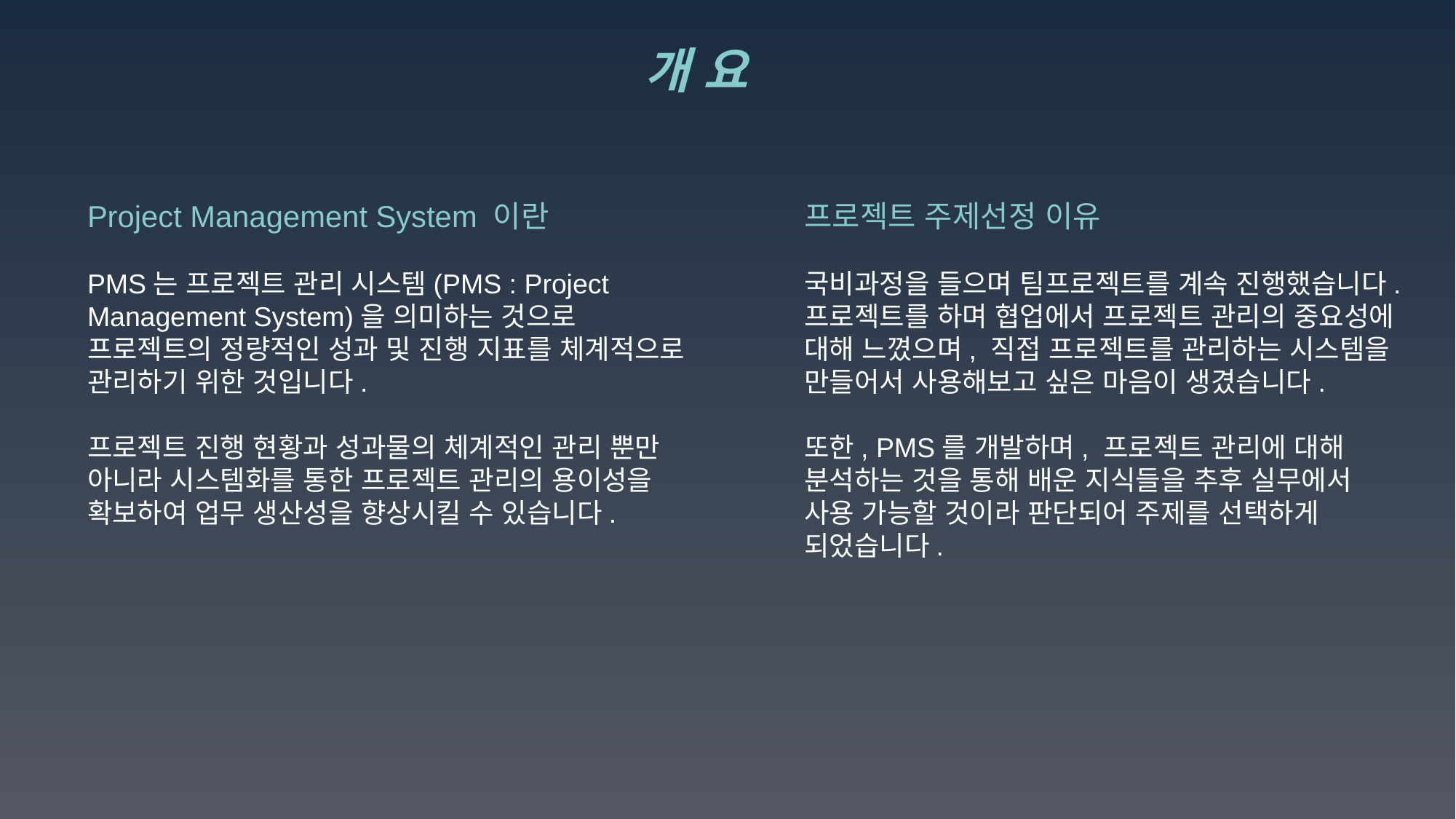

개 요
프로젝트 주제선정 이유

국비과정을 들으며 팀프로젝트를 계속 진행했습니다. 프로젝트를 하며 협업에서 프로젝트 관리의 중요성에 대해 느꼈으며, 직접 프로젝트를 관리하는 시스템을 만들어서 사용해보고 싶은 마음이 생겼습니다.

또한, PMS를 개발하며, 프로젝트 관리에 대해 분석하는 것을 통해 배운 지식들을 추후 실무에서 사용 가능할 것이라 판단되어 주제를 선택하게 되었습니다.
Project Management System 이란

PMS는 프로젝트 관리 시스템(PMS : Project Management System)을 의미하는 것으로 프로젝트의 정량적인 성과 및 진행 지표를 체계적으로 관리하기 위한 것입니다.

프로젝트 진행 현황과 성과물의 체계적인 관리 뿐만 아니라 시스템화를 통한 프로젝트 관리의 용이성을 확보하여 업무 생산성을 향상시킬 수 있습니다.